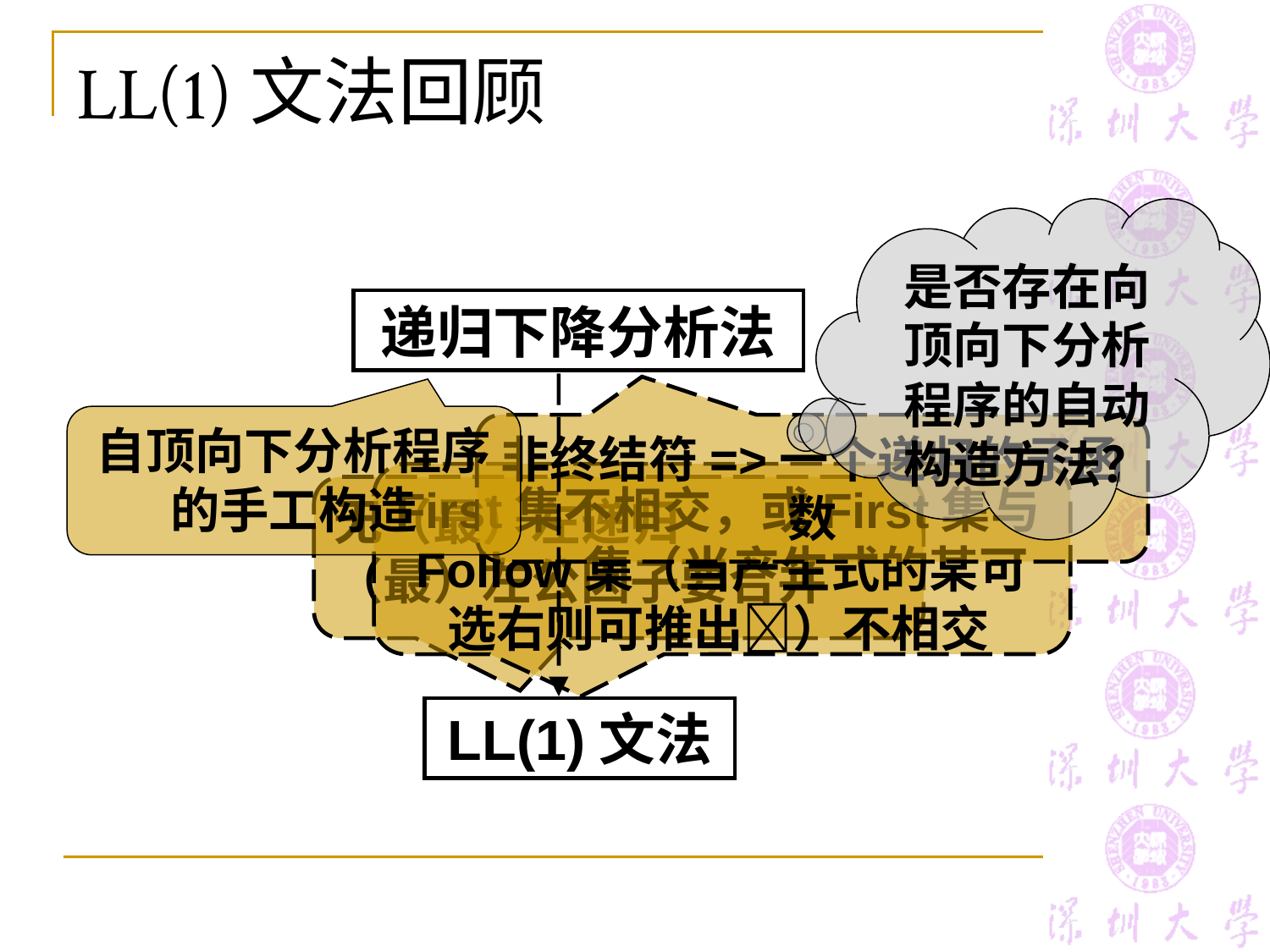

# LL(1)文法回顾
是否存在向顶向下分析程序的自动构造方法？
递归下降分析法

自顶向下分析程序的手工构造
非终结符=>一个递归的子函数
First集不相交，或First集与Follow集（当产生式的某可选右则可推出ε）不相交
无（最）左递归
（最）左公因子要合并
LL(1)文法